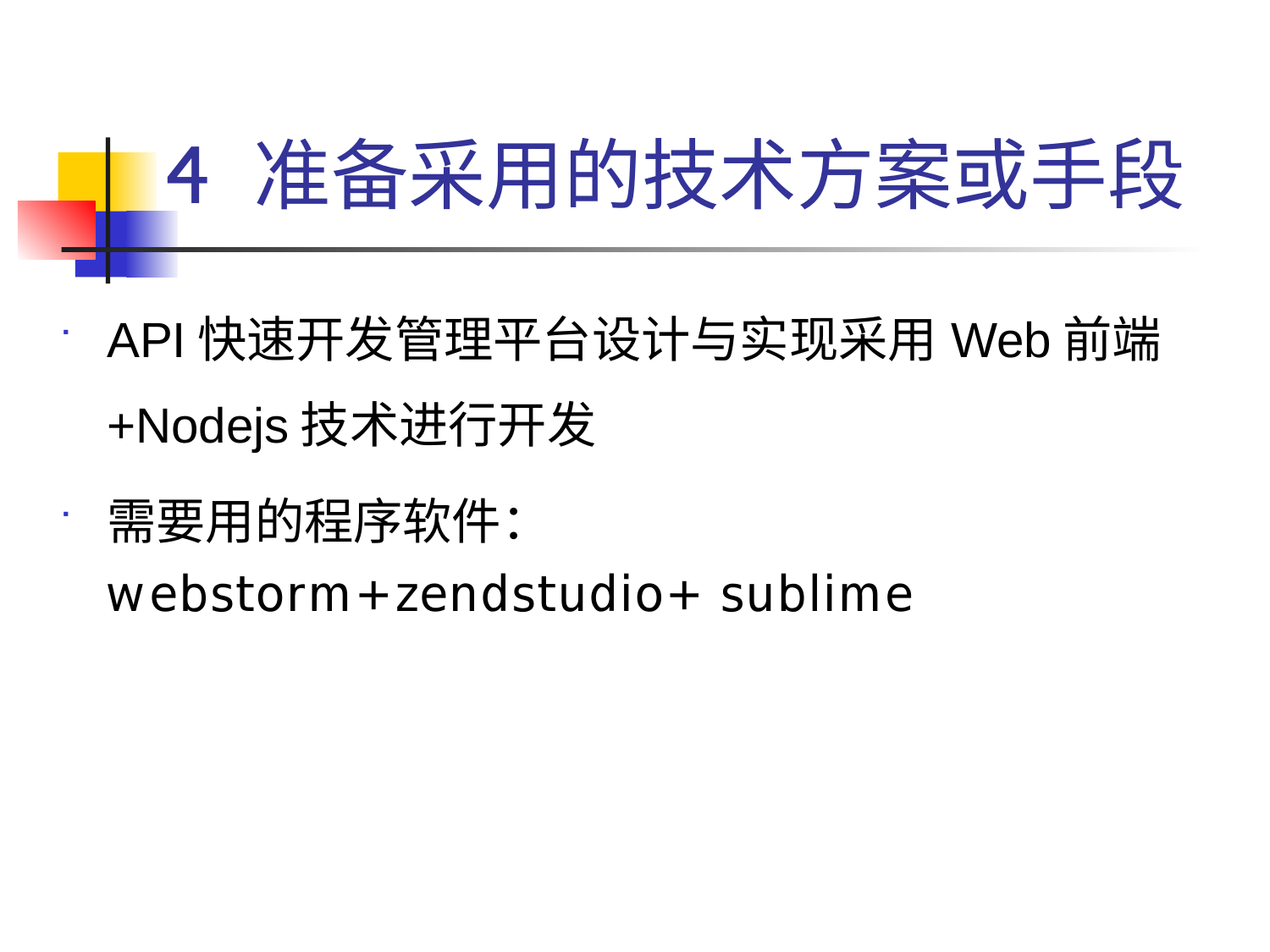

4 准备采用的技术方案或手段
API快速开发管理平台设计与实现采用Web前端+Nodejs技术进行开发
需要用的程序软件：
	webstorm+zendstudio+ sublime